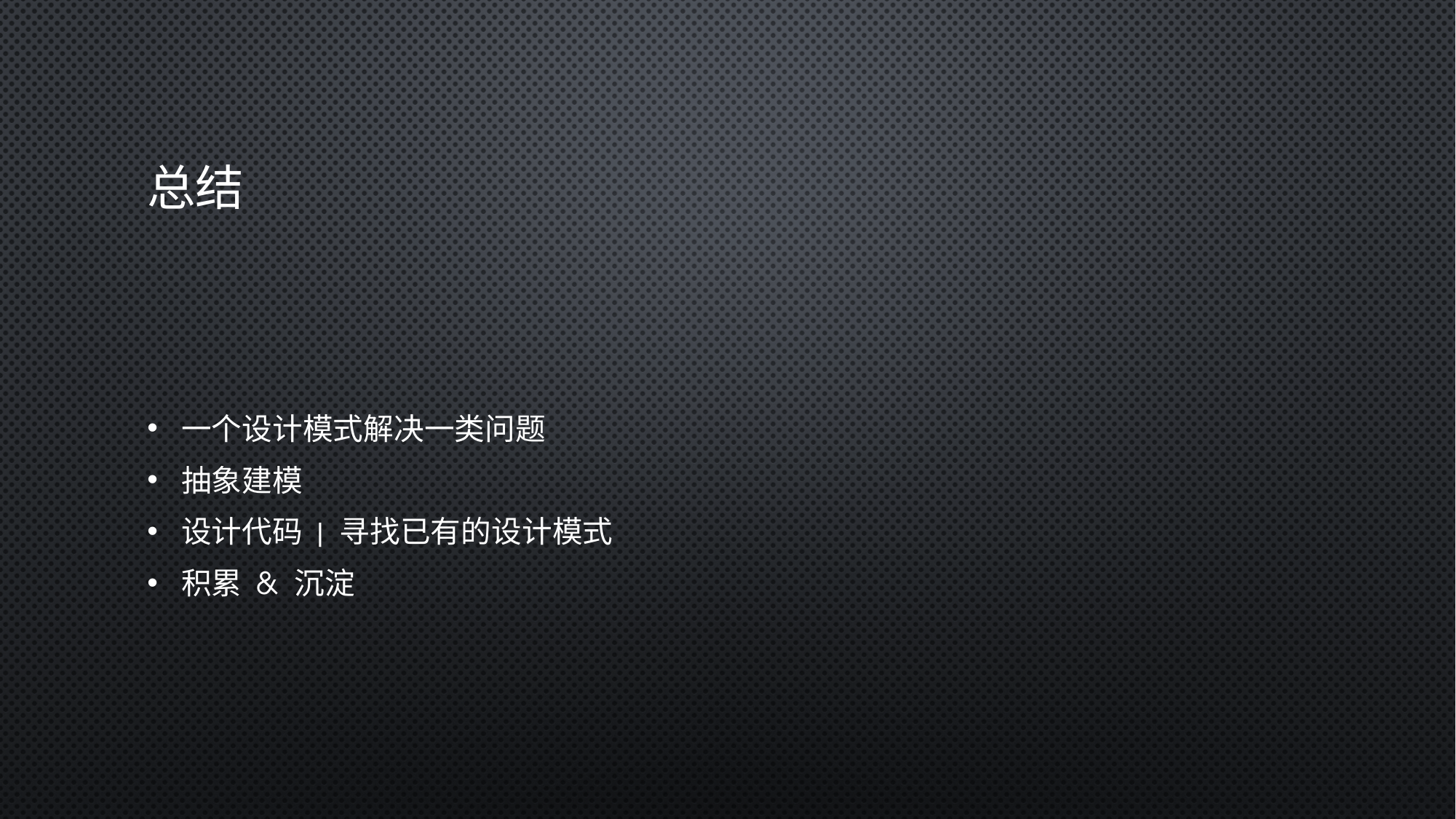

# 总结
一个设计模式解决一类问题
抽象建模
设计代码 | 寻找已有的设计模式
积累 & 沉淀